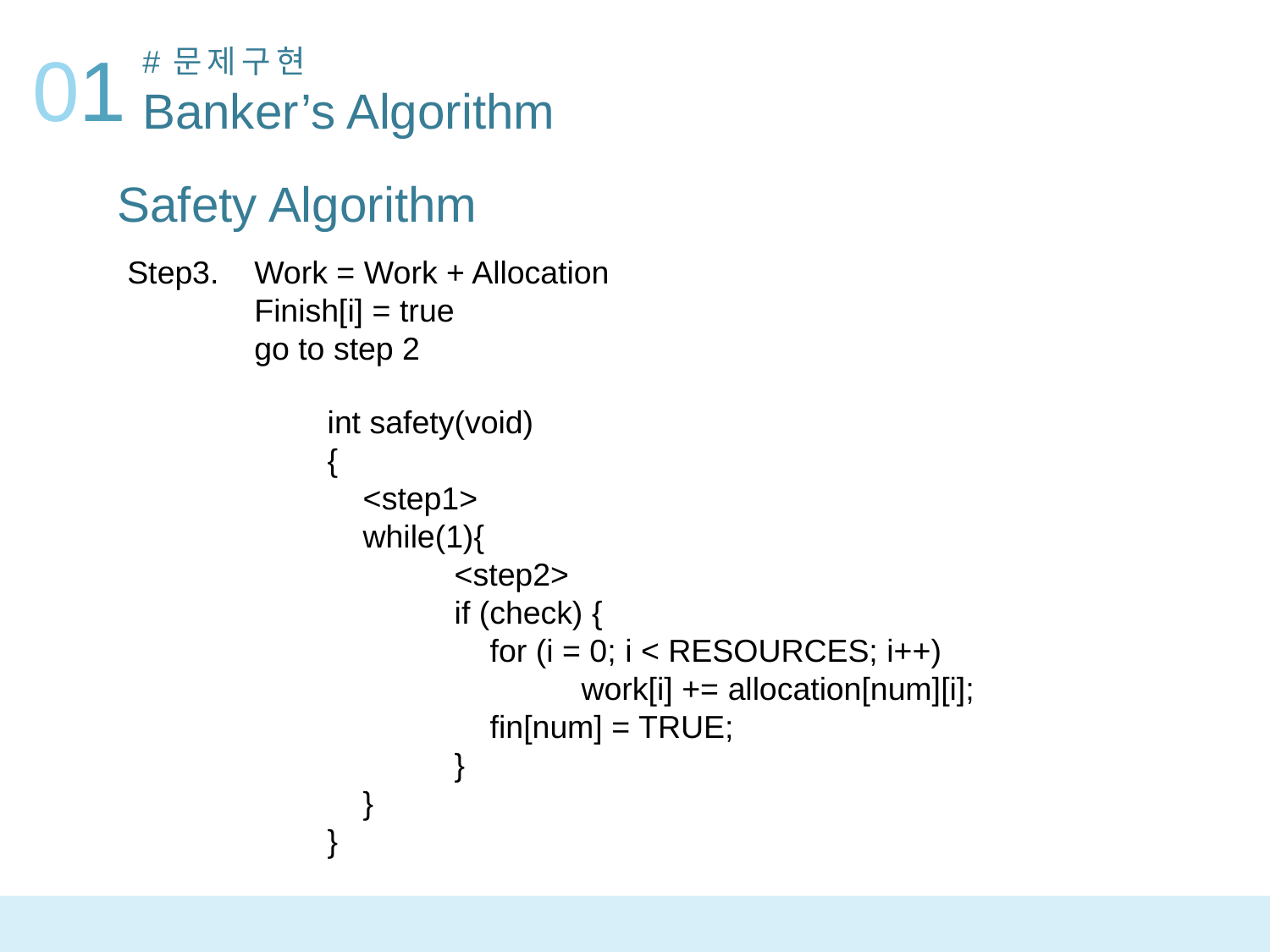

01
#문제구현
Banker’s Algorithm
Safety Algorithm
Step3.	Work = Work + Allocation
	Finish[i] = true
	go to step 2
int safety(void)
{
    <step1>
    while(1){
	<step2>
	if (check) {
	    for (i = 0; i < RESOURCES; i++)
		work[i] += allocation[num][i];
	    fin[num] = TRUE;
	}
    }
}